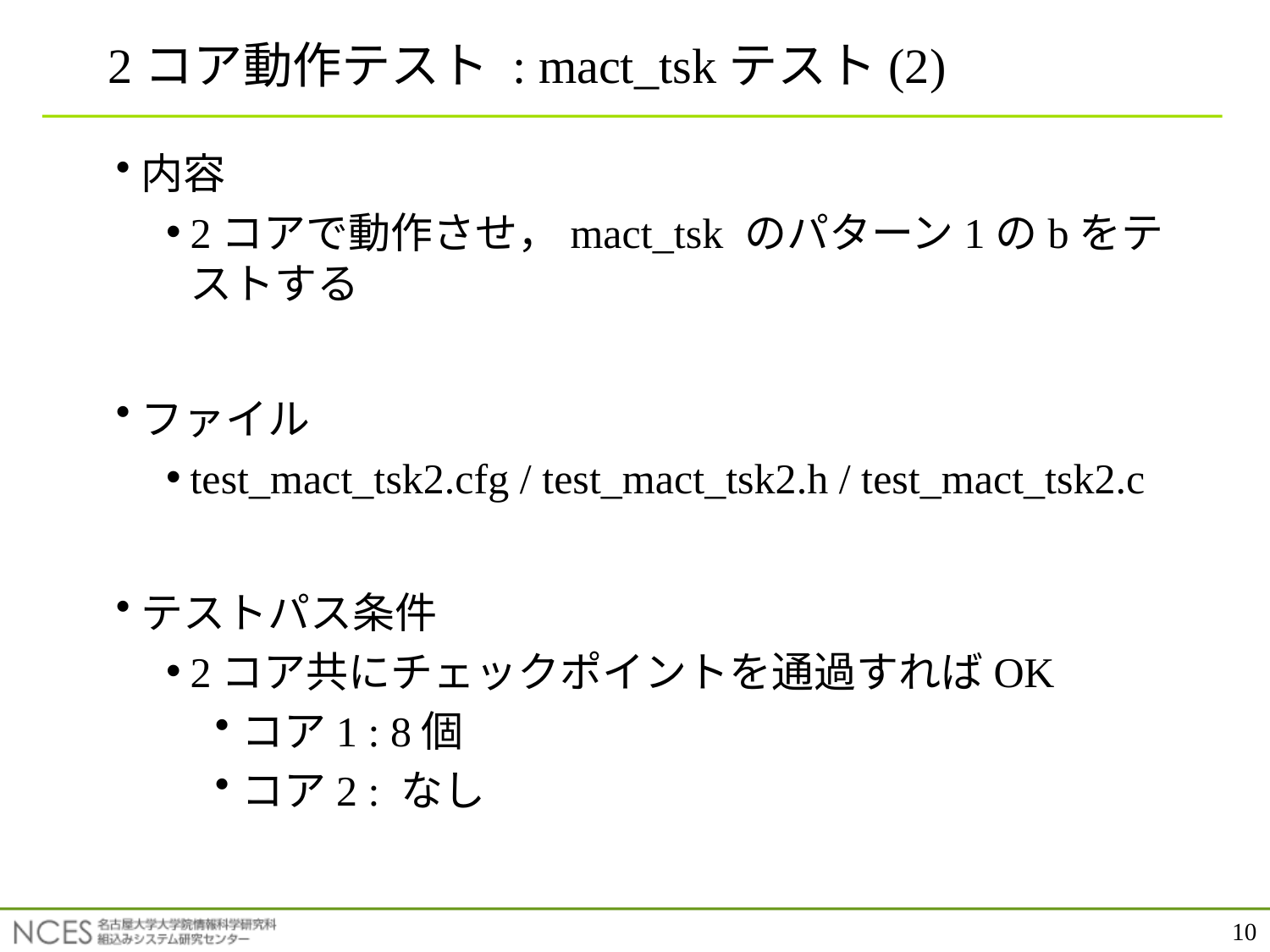

2コア動作テスト : mact_tskテスト(2)
内容
2コアで動作させ，mact_tsk のパターン1のbをテストする

ファイル
test_mact_tsk2.cfg / test_mact_tsk2.h / test_mact_tsk2.c

テストパス条件
2コア共にチェックポイントを通過すればOK
コア1 : 8個
コア2 : なし
10